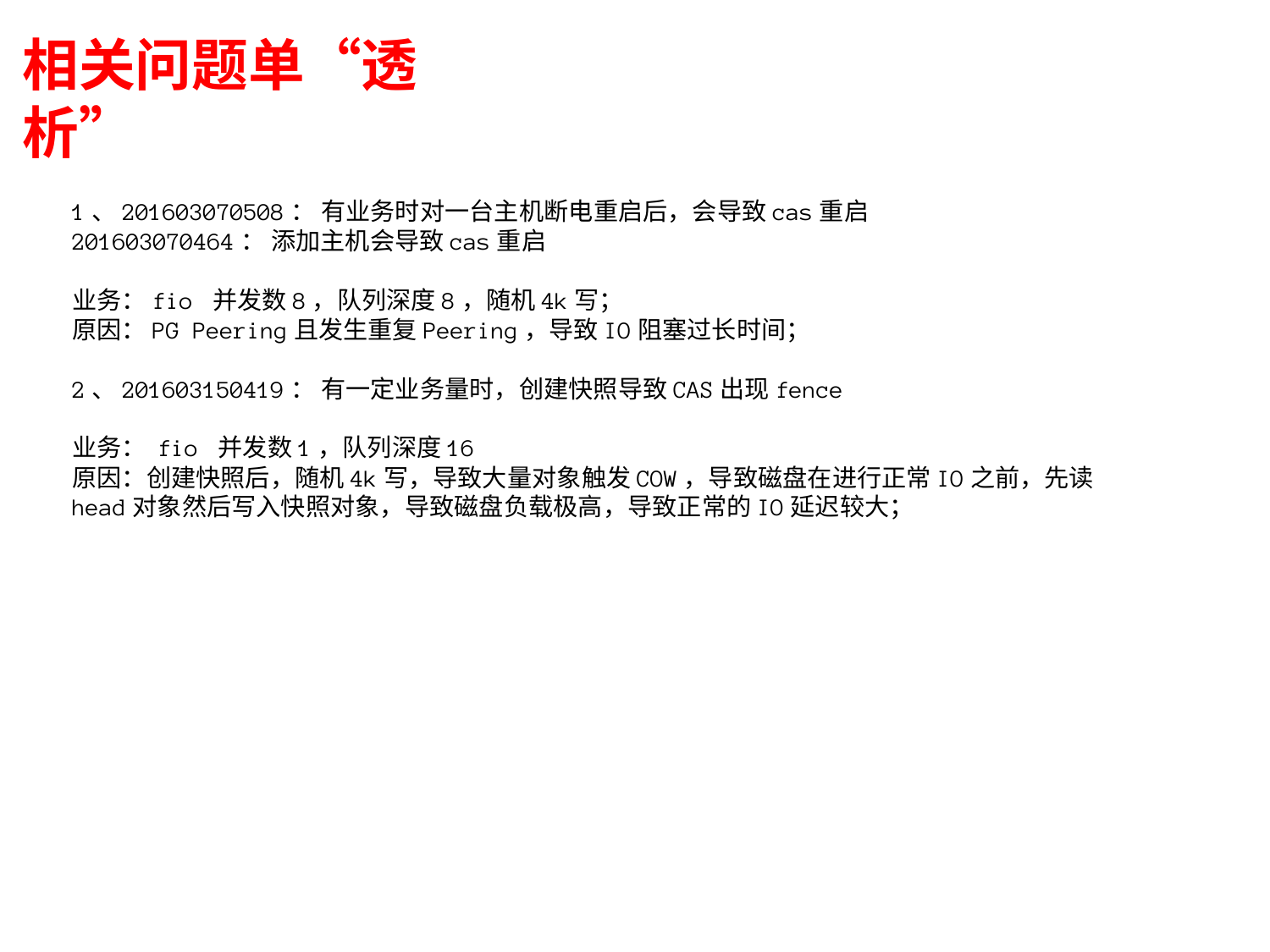

相关问题单“透析”
1、201603070508： 有业务时对一台主机断电重启后，会导致cas重启
201603070464： 添加主机会导致cas重启

业务：fio 并发数8，队列深度8，随机4k写；
原因：PG Peering且发生重复Peering，导致IO阻塞过长时间；

2、201603150419： 有一定业务量时，创建快照导致CAS出现fence

业务： fio 并发数1，队列深度16
原因：创建快照后，随机4k写，导致大量对象触发COW，导致磁盘在进行正常IO之前，先读head对象然后写入快照对象，导致磁盘负载极高，导致正常的IO延迟较大；